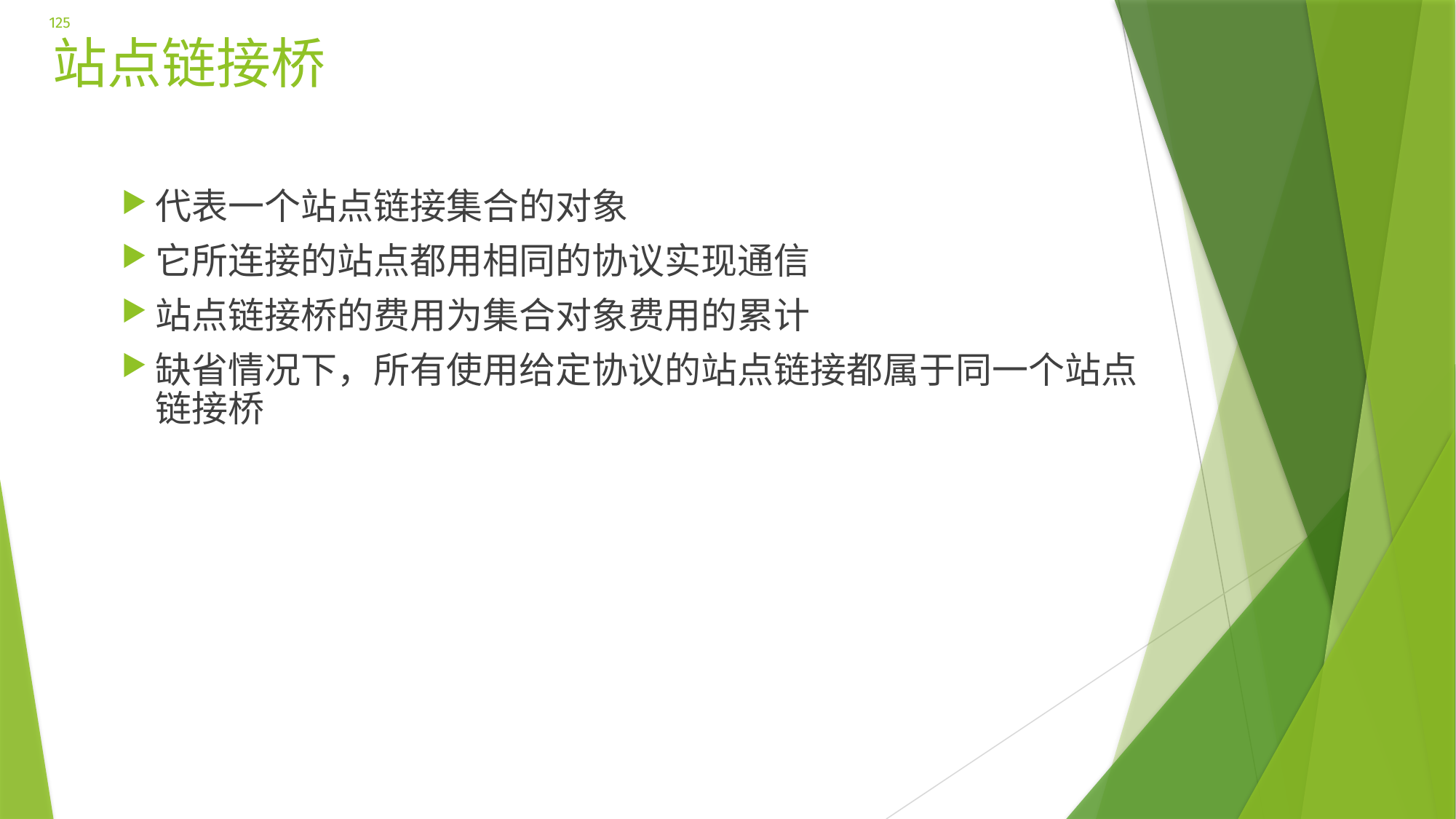

125
# 站点链接桥
代表一个站点链接集合的对象
它所连接的站点都用相同的协议实现通信
站点链接桥的费用为集合对象费用的累计
缺省情况下，所有使用给定协议的站点链接都属于同一个站点链接桥